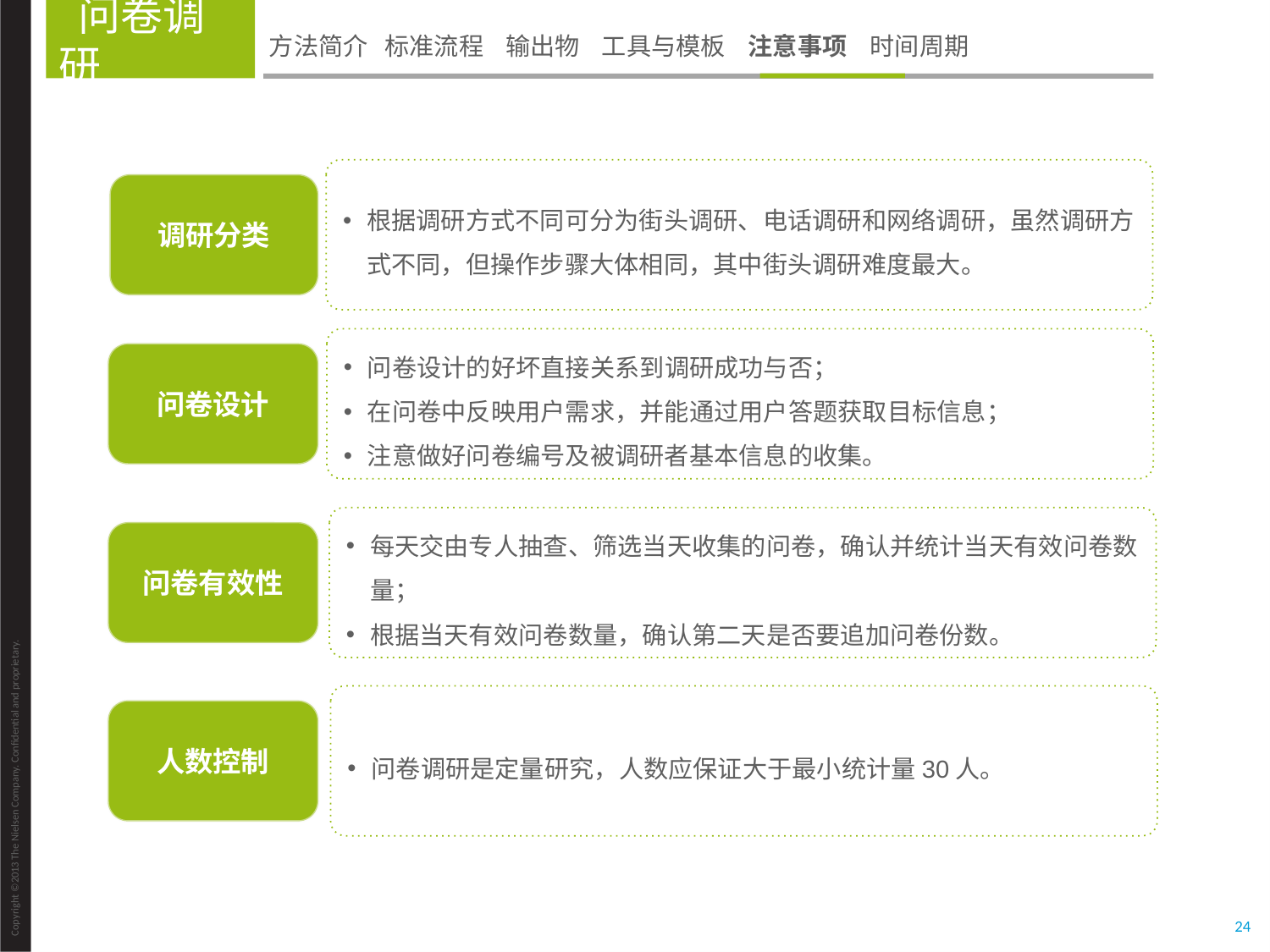

问卷调研
方法简介   标准流程    输出物    工具与模板    注意事项    时间周期

根据调研方式不同可分为街头调研、电话调研和网络调研，虽然调研方式不同，但操作步骤大体相同，其中街头调研难度最大。
调研分类
问卷设计的好坏直接关系到调研成功与否；
在问卷中反映用户需求，并能通过用户答题获取目标信息；
注意做好问卷编号及被调研者基本信息的收集。
问卷设计
每天交由专人抽查、筛选当天收集的问卷，确认并统计当天有效问卷数量；
根据当天有效问卷数量，确认第二天是否要追加问卷份数。
问卷有效性
问卷调研是定量研究，人数应保证大于最小统计量30人。
人数控制